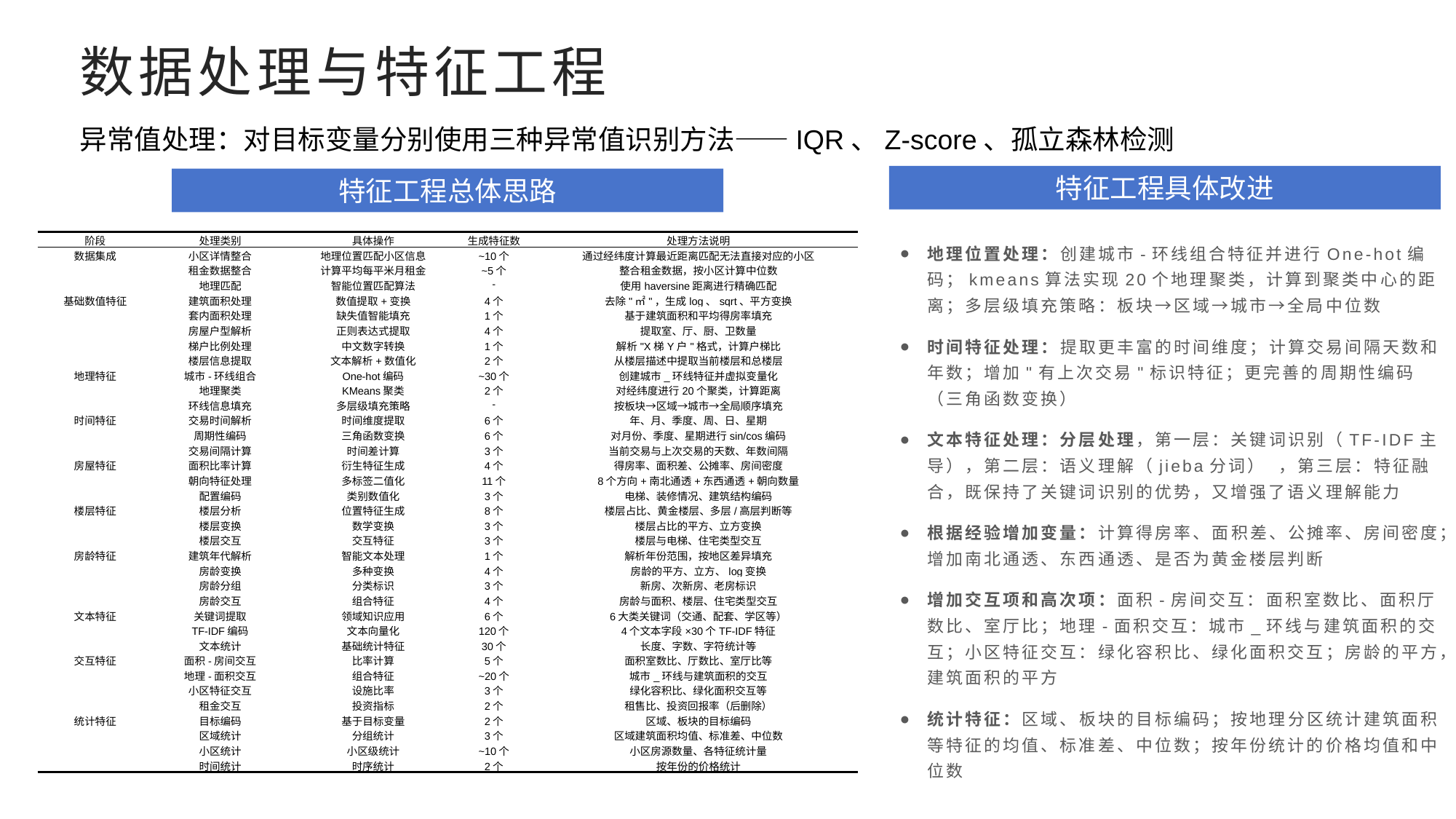

# 数据处理与特征工程
异常值处理：对目标变量分别使用三种异常值识别方法——IQR、Z-score、孤立森林检测
特征工程具体改进
特征工程总体思路
| 阶段 | 处理类别 | 具体操作 | 生成特征数 | 处理方法说明 |
| --- | --- | --- | --- | --- |
| 数据集成 | 小区详情整合 | 地理位置匹配小区信息 | ~10个 | 通过经纬度计算最近距离匹配无法直接对应的小区 |
|  | 租金数据整合 | 计算平均每平米月租金 | ~5个 | 整合租金数据，按小区计算中位数 |
|  | 地理匹配 | 智能位置匹配算法 | - | 使用haversine距离进行精确匹配 |
| 基础数值特征 | 建筑面积处理 | 数值提取+变换 | 4个 | 去除"㎡"，生成log、sqrt、平方变换 |
|  | 套内面积处理 | 缺失值智能填充 | 1个 | 基于建筑面积和平均得房率填充 |
|  | 房屋户型解析 | 正则表达式提取 | 4个 | 提取室、厅、厨、卫数量 |
|  | 梯户比例处理 | 中文数字转换 | 1个 | 解析"X梯Y户"格式，计算户梯比 |
|  | 楼层信息提取 | 文本解析+数值化 | 2个 | 从楼层描述中提取当前楼层和总楼层 |
| 地理特征 | 城市-环线组合 | One-hot编码 | ~30个 | 创建城市\_环线特征并虚拟变量化 |
|  | 地理聚类 | KMeans聚类 | 2个 | 对经纬度进行20个聚类，计算距离 |
|  | 环线信息填充 | 多层级填充策略 | - | 按板块→区域→城市→全局顺序填充 |
| 时间特征 | 交易时间解析 | 时间维度提取 | 6个 | 年、月、季度、周、日、星期 |
|  | 周期性编码 | 三角函数变换 | 6个 | 对月份、季度、星期进行sin/cos编码 |
|  | 交易间隔计算 | 时间差计算 | 3个 | 当前交易与上次交易的天数、年数间隔 |
| 房屋特征 | 面积比率计算 | 衍生特征生成 | 4个 | 得房率、面积差、公摊率、房间密度 |
|  | 朝向特征处理 | 多标签二值化 | 11个 | 8个方向+南北通透+东西通透+朝向数量 |
|  | 配置编码 | 类别数值化 | 3个 | 电梯、装修情况、建筑结构编码 |
| 楼层特征 | 楼层分析 | 位置特征生成 | 8个 | 楼层占比、黄金楼层、多层/高层判断等 |
|  | 楼层变换 | 数学变换 | 3个 | 楼层占比的平方、立方变换 |
|  | 楼层交互 | 交互特征 | 3个 | 楼层与电梯、住宅类型交互 |
| 房龄特征 | 建筑年代解析 | 智能文本处理 | 1个 | 解析年份范围，按地区差异填充 |
|  | 房龄变换 | 多种变换 | 4个 | 房龄的平方、立方、log变换 |
|  | 房龄分组 | 分类标识 | 3个 | 新房、次新房、老房标识 |
|  | 房龄交互 | 组合特征 | 4个 | 房龄与面积、楼层、住宅类型交互 |
| 文本特征 | 关键词提取 | 领域知识应用 | 6个 | 6大类关键词（交通、配套、学区等） |
|  | TF-IDF编码 | 文本向量化 | 120个 | 4个文本字段×30个TF-IDF特征 |
|  | 文本统计 | 基础统计特征 | 30个 | 长度、字数、字符统计等 |
| 交互特征 | 面积-房间交互 | 比率计算 | 5个 | 面积室数比、厅数比、室厅比等 |
|  | 地理-面积交互 | 组合特征 | ~20个 | 城市\_环线与建筑面积的交互 |
|  | 小区特征交互 | 设施比率 | 3个 | 绿化容积比、绿化面积交互等 |
|  | 租金交互 | 投资指标 | 2个 | 租售比、投资回报率（后删除） |
| 统计特征 | 目标编码 | 基于目标变量 | 2个 | 区域、板块的目标编码 |
|  | 区域统计 | 分组统计 | 3个 | 区域建筑面积均值、标准差、中位数 |
|  | 小区统计 | 小区级统计 | ~10个 | 小区房源数量、各特征统计量 |
|  | 时间统计 | 时序统计 | 2个 | 按年份的价格统计 |
地理位置处理：创建城市-环线组合特征并进行One-hot编码；kmeans算法实现20个地理聚类，计算到聚类中心的距离；多层级填充策略：板块→区域→城市→全局中位数
时间特征处理：提取更丰富的时间维度；计算交易间隔天数和年数；增加"有上次交易"标识特征；更完善的周期性编码（三角函数变换）
文本特征处理：分层处理，第一层：关键词识别（TF-IDF主导），第二层：语义理解（jieba分词）  ，第三层：特征融合，既保持了关键词识别的优势，又增强了语义理解能力
根据经验增加变量：计算得房率、面积差、公摊率、房间密度；增加南北通透、东西通透、是否为黄金楼层判断
增加交互项和高次项：面积-房间交互：面积室数比、面积厅数比、室厅比；地理-面积交互：城市_环线与建筑面积的交互；小区特征交互：绿化容积比、绿化面积交互；房龄的平方，建筑面积的平方
统计特征：区域、板块的目标编码；按地理分区统计建筑面积等特征的均值、标准差、中位数；按年份统计的价格均值和中位数